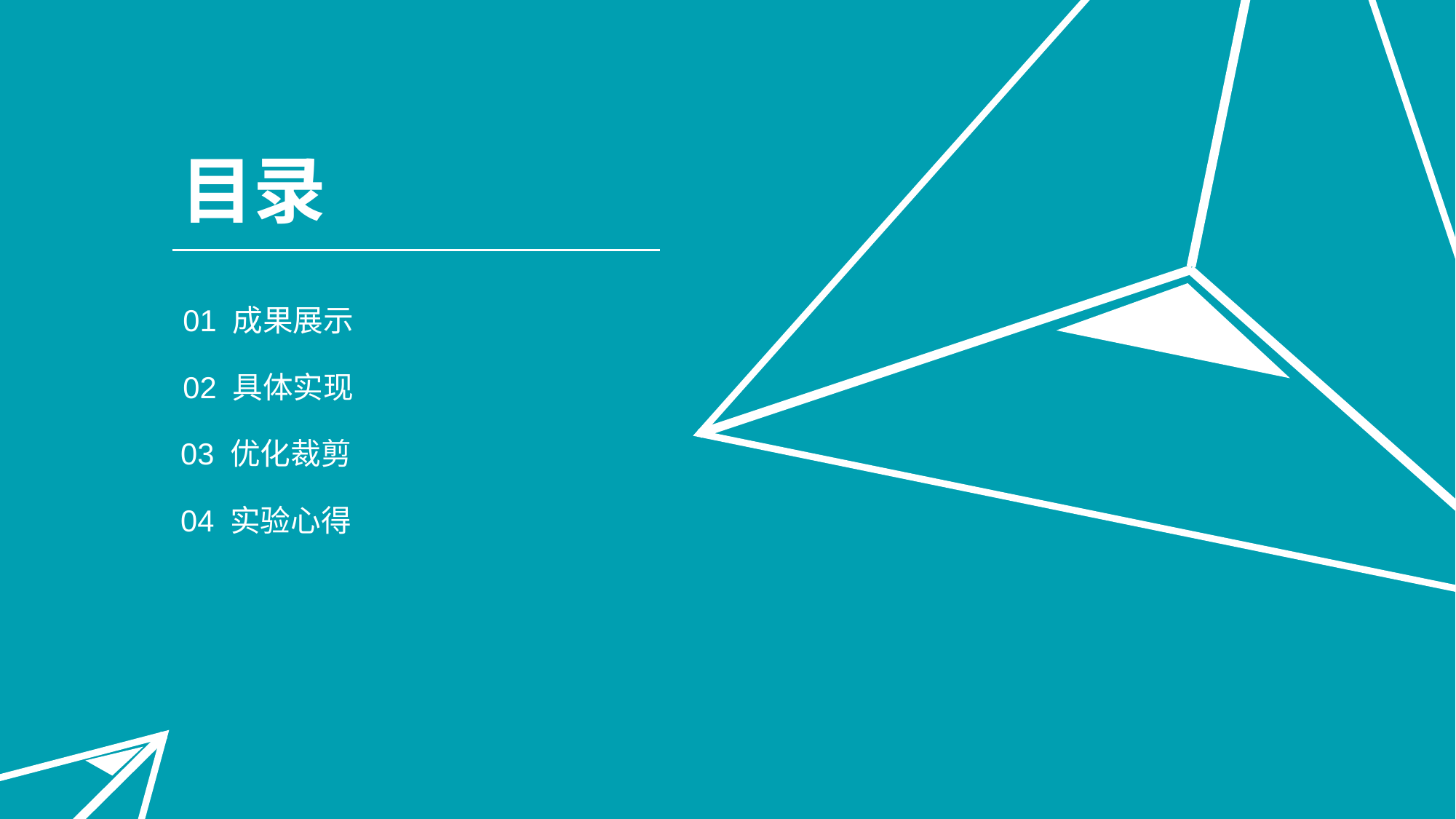

目录
01 成果展示
02 具体实现
03 优化裁剪
04 实验心得